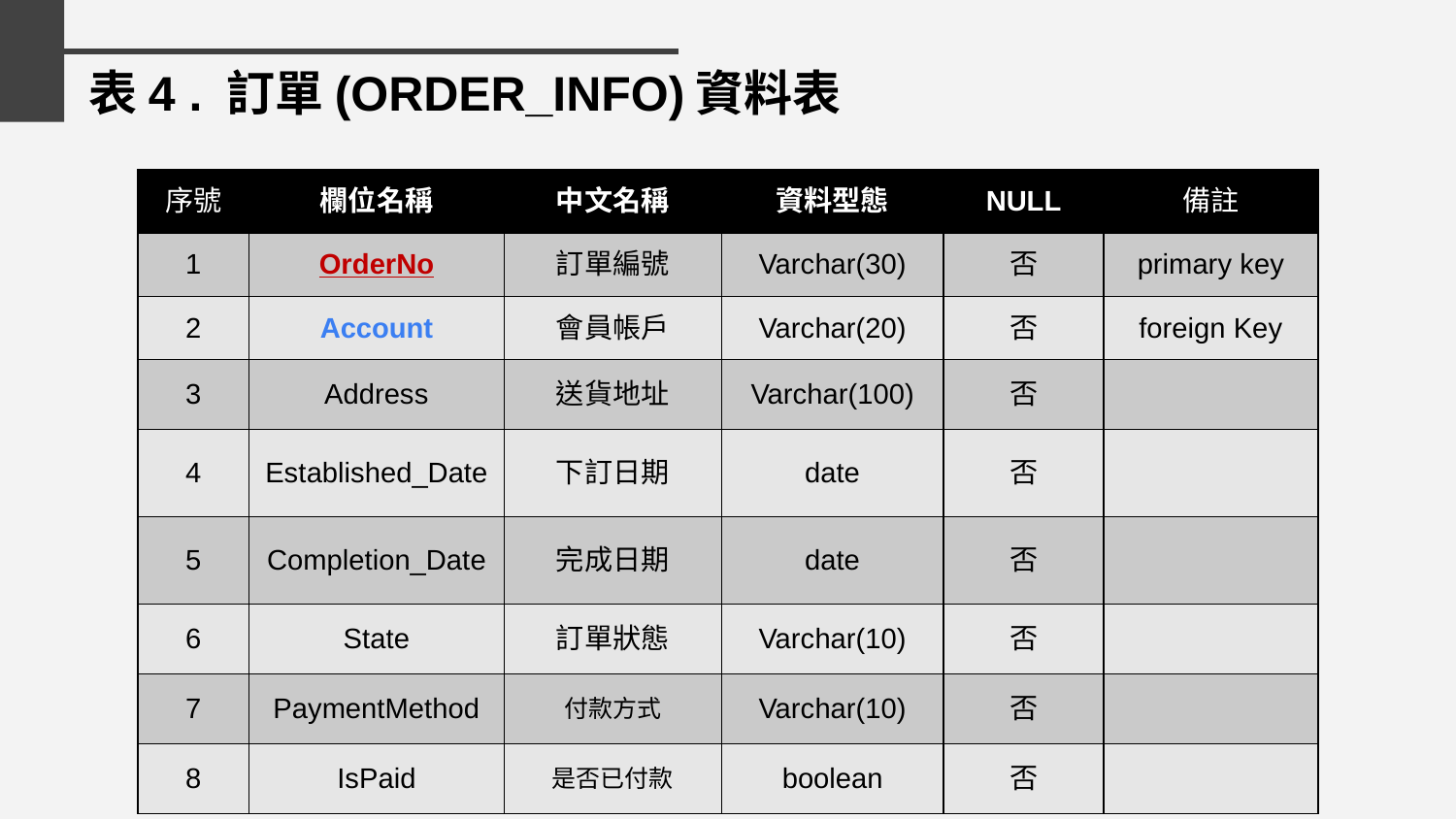

表4 . 訂單(ORDER_INFO)資料表
| 序號 | 欄位名稱 | 中文名稱 | 資料型態 | NULL | 備註 |
| --- | --- | --- | --- | --- | --- |
| 1 | OrderNo | 訂單編號 | Varchar(30) | 否 | primary key |
| 2 | Account | 會員帳戶 | Varchar(20) | 否 | foreign Key |
| 3 | Address | 送貨地址 | Varchar(100) | 否 |  |
| 4 | Established\_Date | 下訂日期 | date | 否 |  |
| 5 | Completion\_Date | 完成日期 | date | 否 |  |
| 6 | State | 訂單狀態 | Varchar(10) | 否 |  |
| 7 | PaymentMethod | 付款方式 | Varchar(10) | 否 |  |
| 8 | IsPaid | 是否已付款 | boolean | 否 |  |